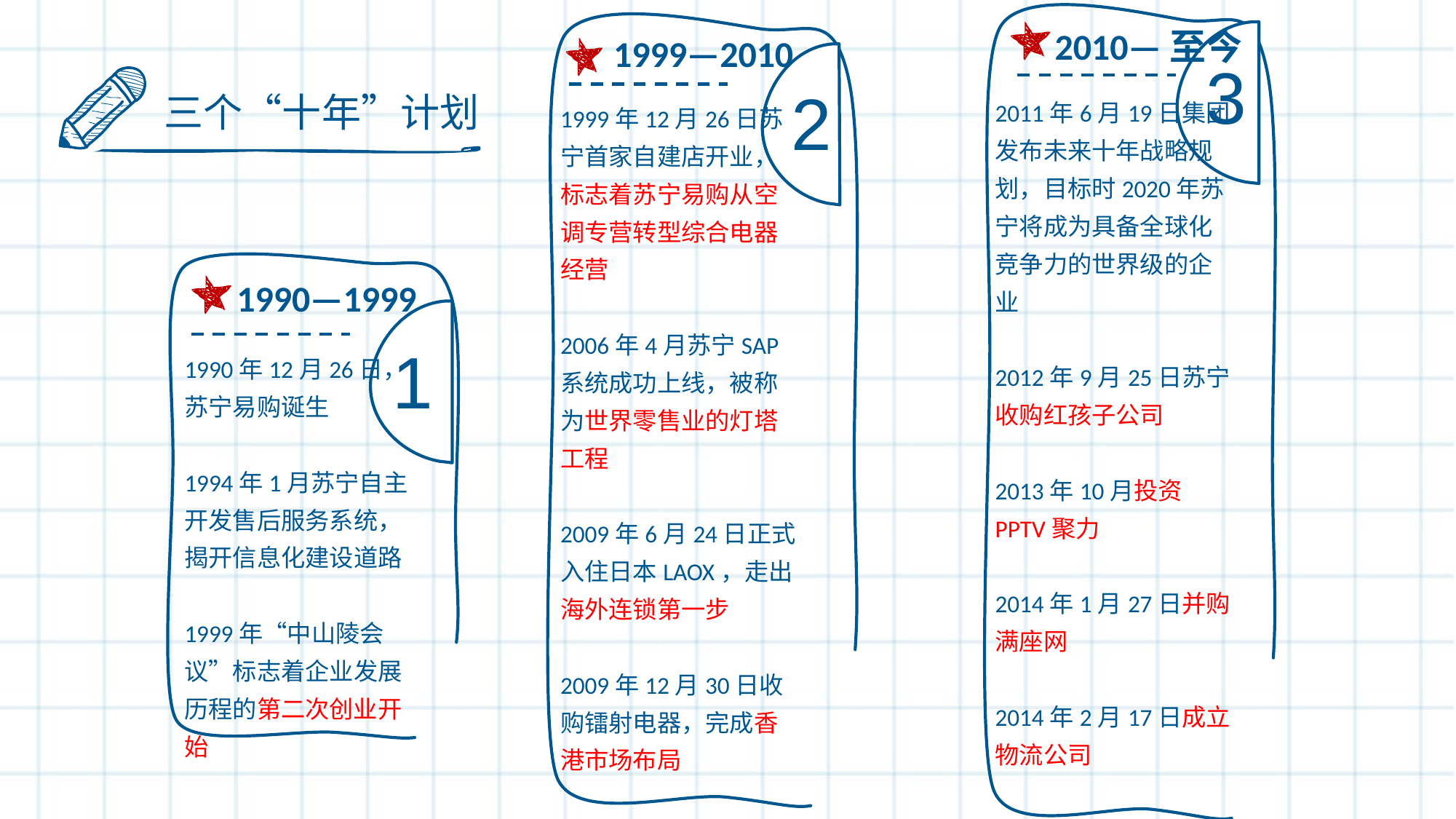

2010—至今

1999—2010

3

2
三个“十年”计划
2011年6月19日集团发布未来十年战略规划，目标时2020年苏宁将成为具备全球化竞争力的世界级的企业

2012年9月25日苏宁收购红孩子公司

2013年10月投资PPTV聚力

2014年1月27日并购满座网

2014年2月17日成立物流公司
1999年12月26日苏宁首家自建店开业，标志着苏宁易购从空调专营转型综合电器经营

2006年4月苏宁SAP系统成功上线，被称为世界零售业的灯塔工程

2009年6月24日正式入住日本LAOX，走出海外连锁第一步

2009年12月30日收购镭射电器，完成香港市场布局

1990—1999

1
1990年12月26日，苏宁易购诞生

1994年1月苏宁自主开发售后服务系统，揭开信息化建设道路

1999年“中山陵会议”标志着企业发展历程的第二次创业开始